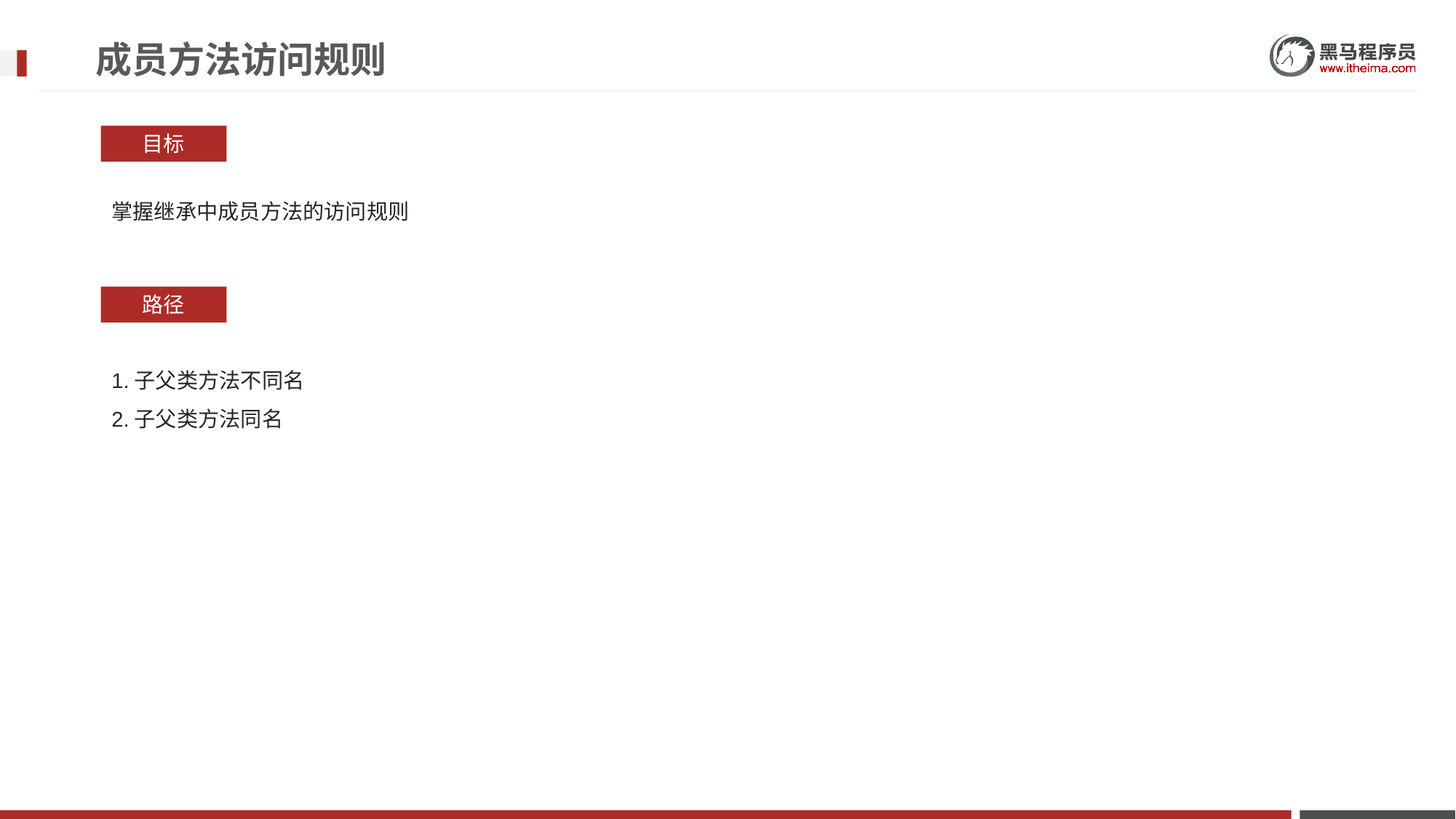

# 成员方法访问规则
目标
掌握继承中成员方法的访问规则
路径
1.子父类方法不同名
2.子父类方法同名